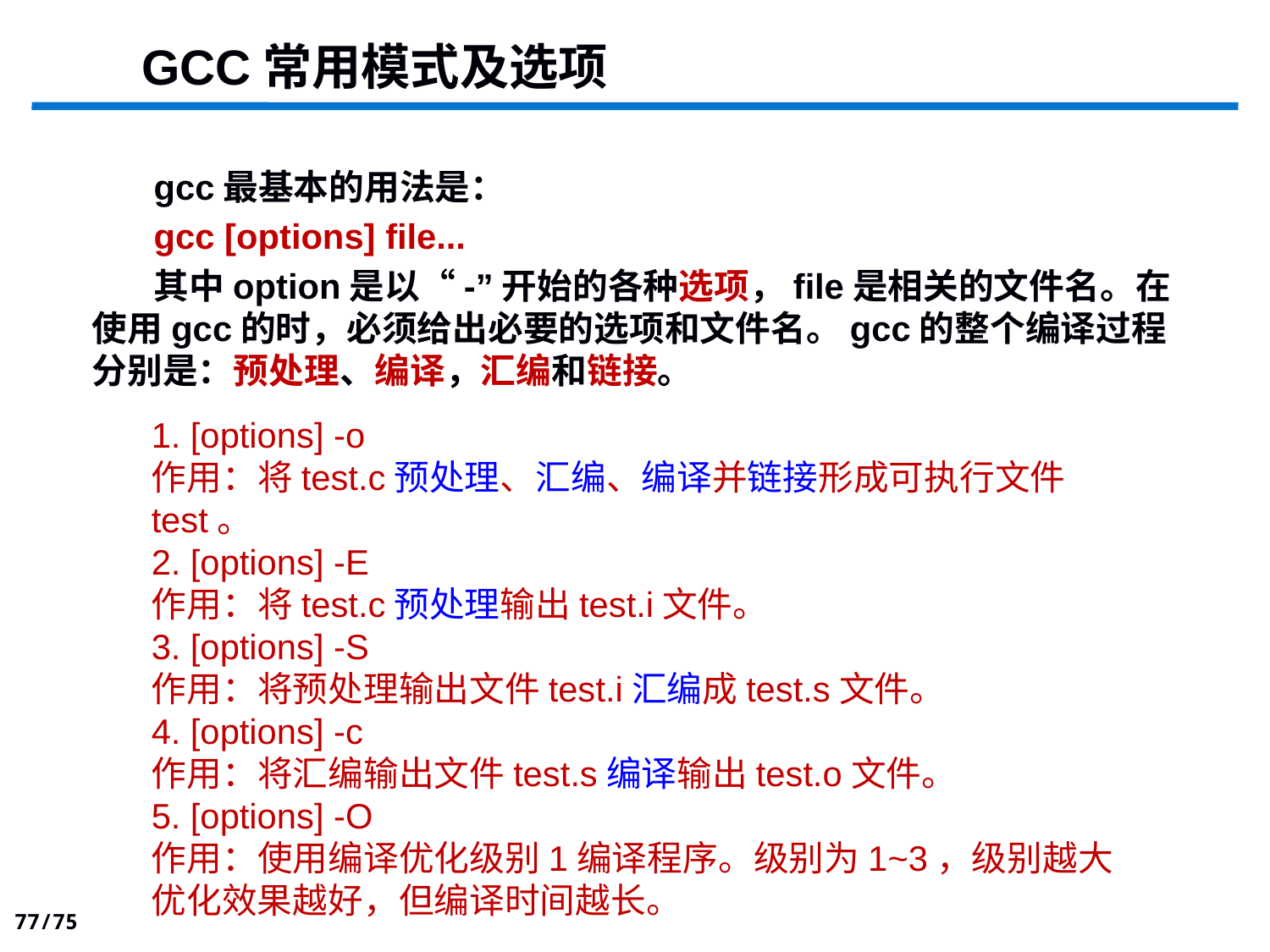

GCC常用模式及选项
gcc最基本的用法是：
gcc [options] file...
其中option是以“-”开始的各种选项，file是相关的文件名。在使用gcc的时，必须给出必要的选项和文件名。gcc的整个编译过程分别是：预处理、编译，汇编和链接。
1. [options] -o
作用：将test.c预处理、汇编、编译并链接形成可执行文件test。
2. [options] -E
作用：将test.c预处理输出test.i文件。
3. [options] -S
作用：将预处理输出文件test.i汇编成test.s文件。
4. [options] -c
作用：将汇编输出文件test.s编译输出test.o文件。
5. [options] -O
作用：使用编译优化级别1编译程序。级别为1~3，级别越大优化效果越好，但编译时间越长。